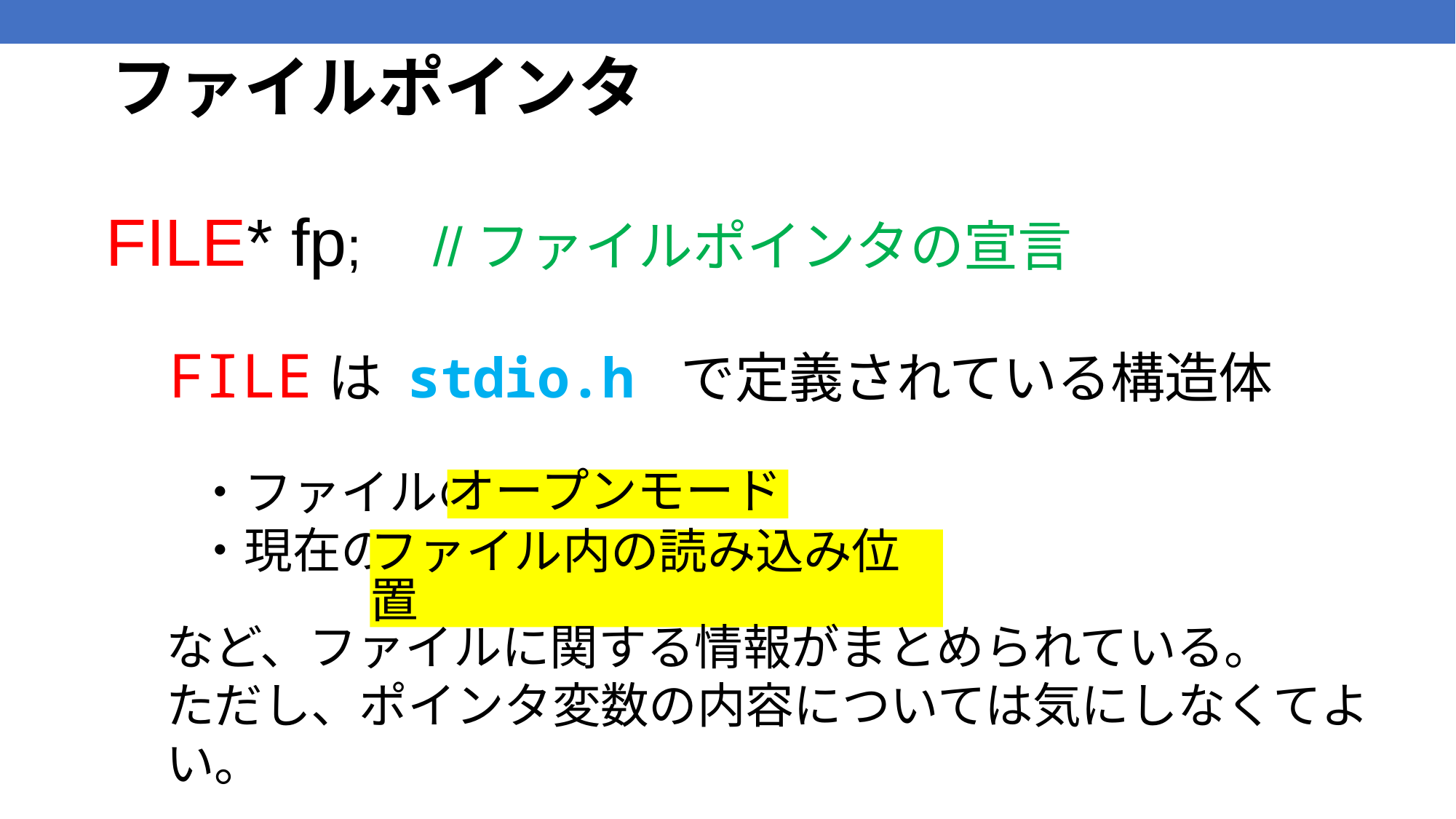

ファイルポインタ
# FILE* fp;	//ファイルポインタの宣言
FILEは stdio.h で定義されている構造体
・ファイルの
オープンモード
・現在の
ファイル内の読み込み位置
など、ファイルに関する情報がまとめられている。
ただし、ポインタ変数の内容については気にしなくてよい。